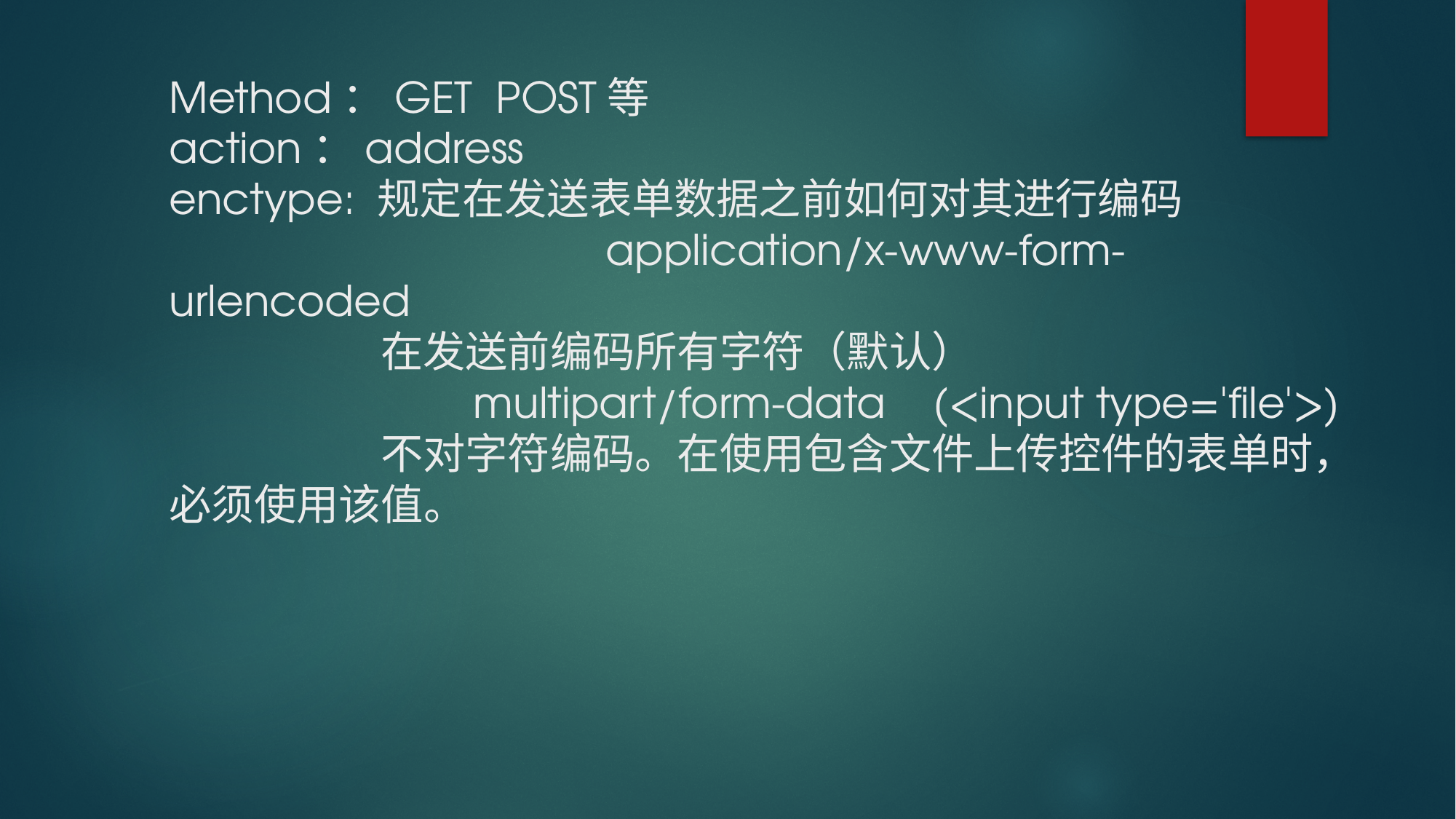

# Method：GET  POST等 action：address enctype: 规定在发送表单数据之前如何对其进行编码 application/x-www-form-urlencoded 在发送前编码所有字符（默认） multipart/form-data	(<input type='file'>) 不对字符编码。在使用包含文件上传控件的表单时，必须使用该值。